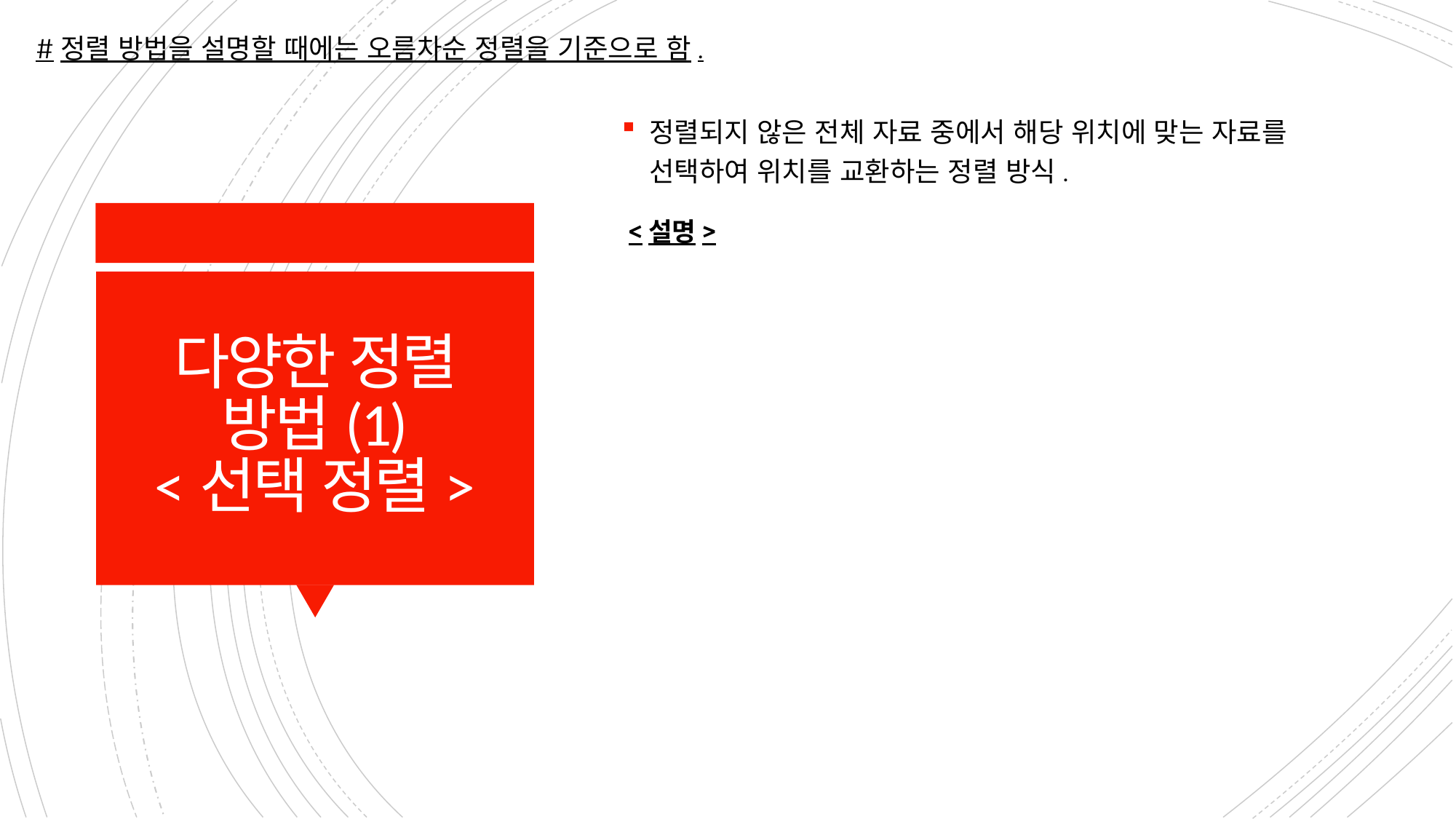

#정렬 방법을 설명할 때에는 오름차순 정렬을 기준으로 함.
정렬되지 않은 전체 자료 중에서 해당 위치에 맞는 자료를 선택하여 위치를 교환하는 정렬 방식.
<설명>
# 다양한 정렬 방법(1) <선택 정렬>